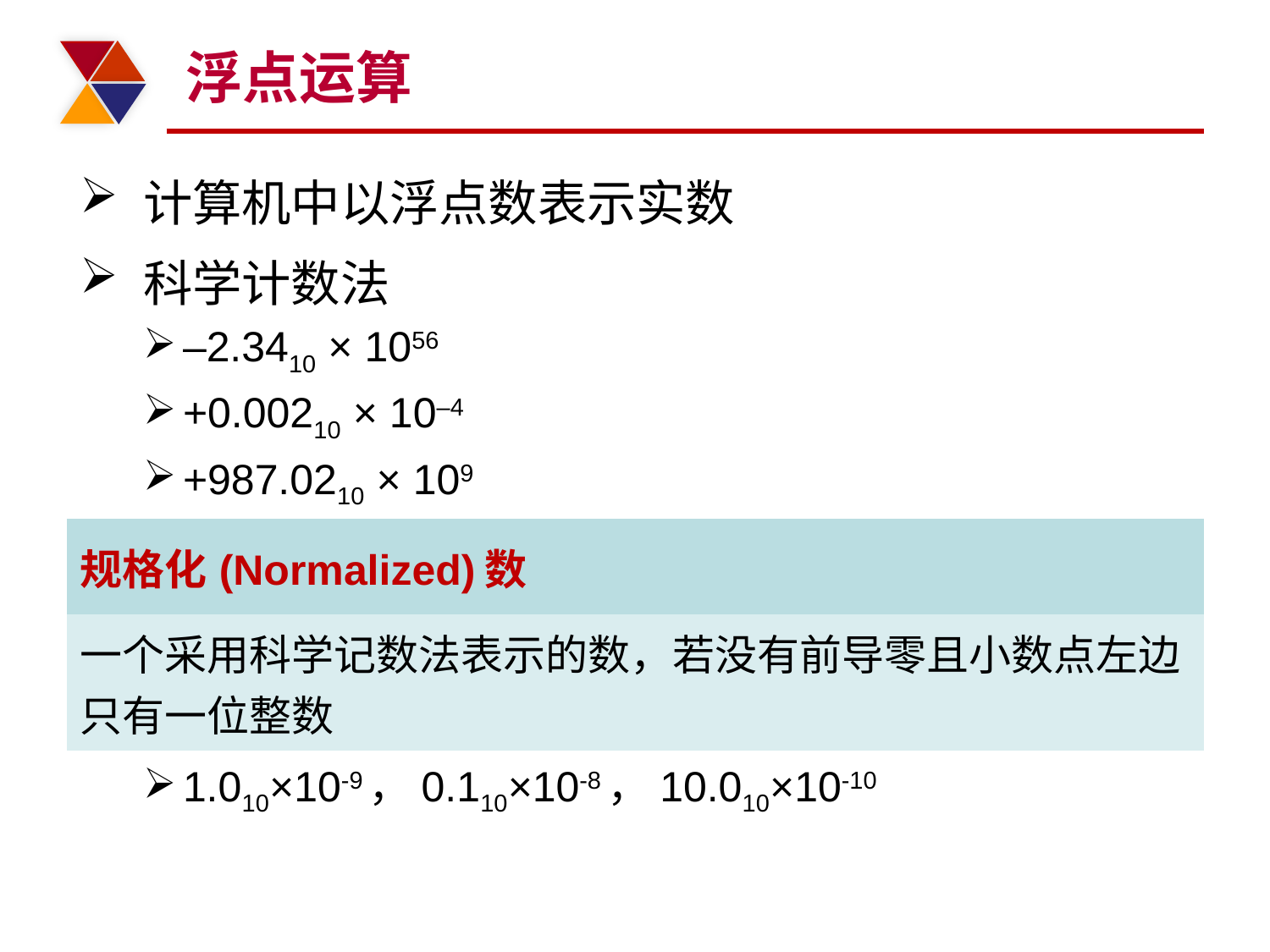

# 浮点运算
计算机中以浮点数表示实数
科学计数法
–2.3410 × 1056
+0.00210 × 10–4
+987.0210 × 109

1.010×10-9，0.110×10-8，10.010×10-10
| 规格化(Normalized)数 |
| --- |
| 一个采用科学记数法表示的数，若没有前导零且小数点左边只有一位整数 |